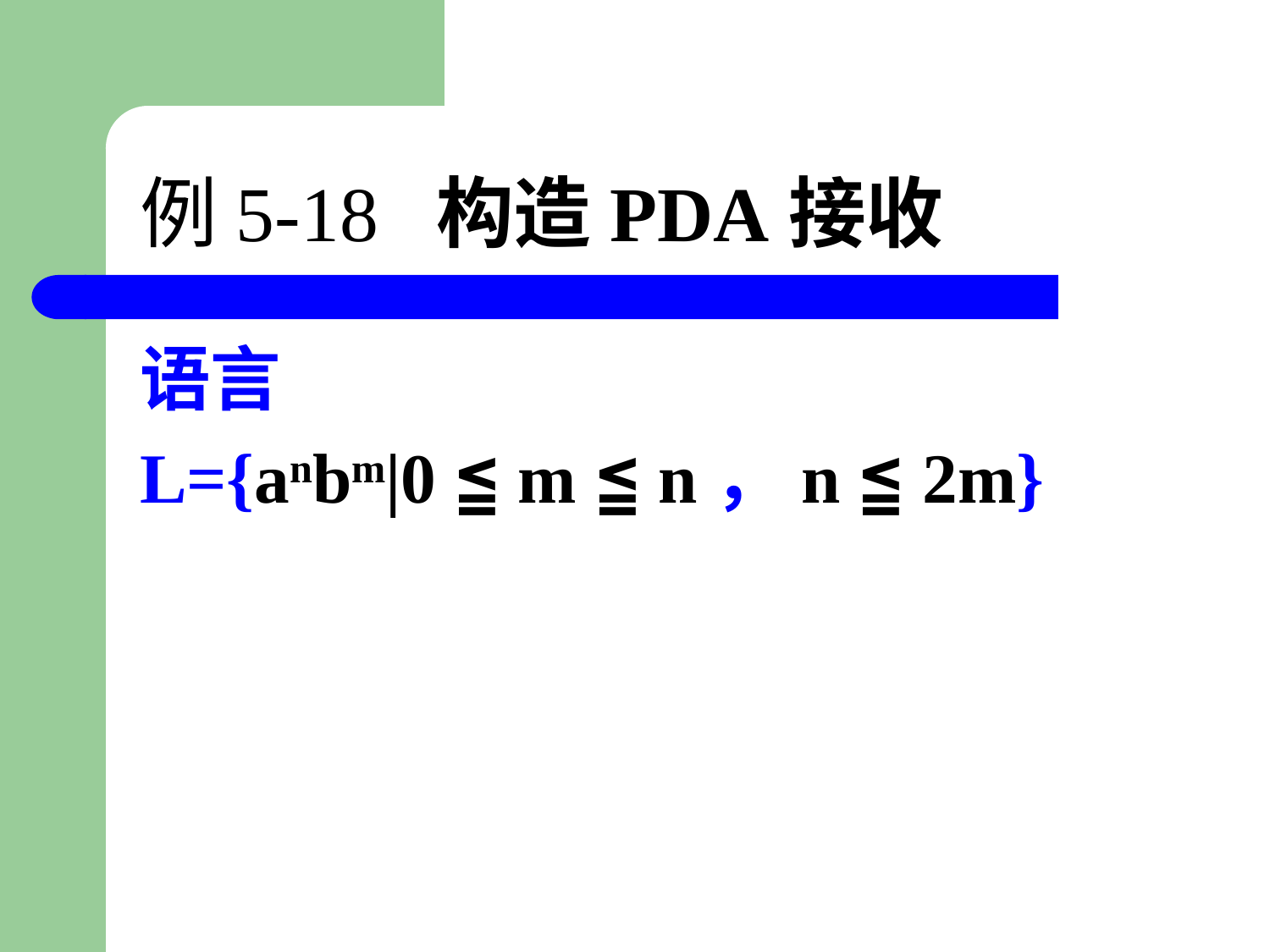

# 例5-18  构造PDA接收
语言
L={anbm|0 ≦ m ≦ n，n ≦ 2m}